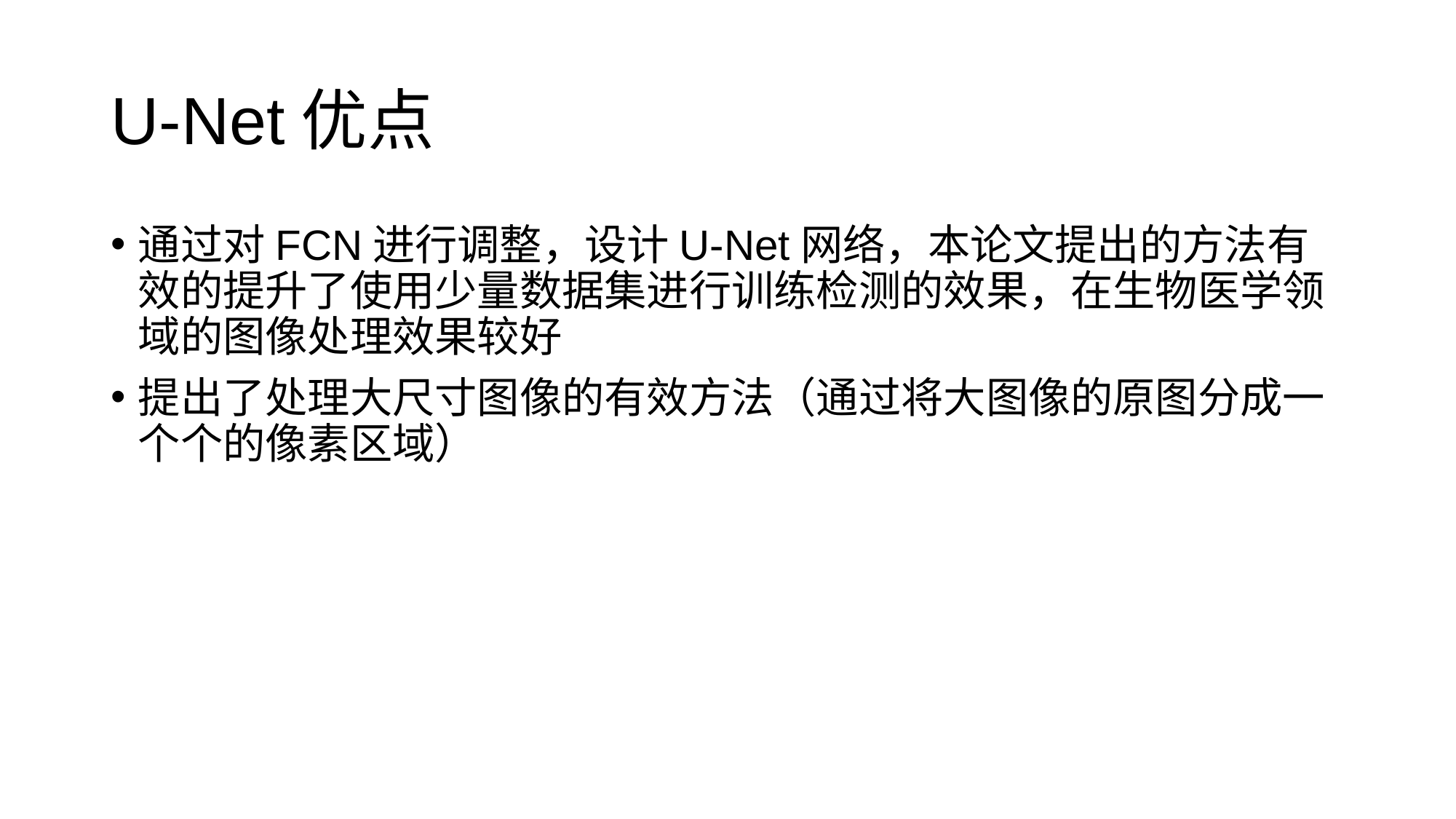

# U-Net优点
通过对FCN进行调整，设计U-Net网络，本论文提出的方法有效的提升了使用少量数据集进行训练检测的效果，在生物医学领域的图像处理效果较好
提出了处理大尺寸图像的有效方法（通过将大图像的原图分成一个个的像素区域）